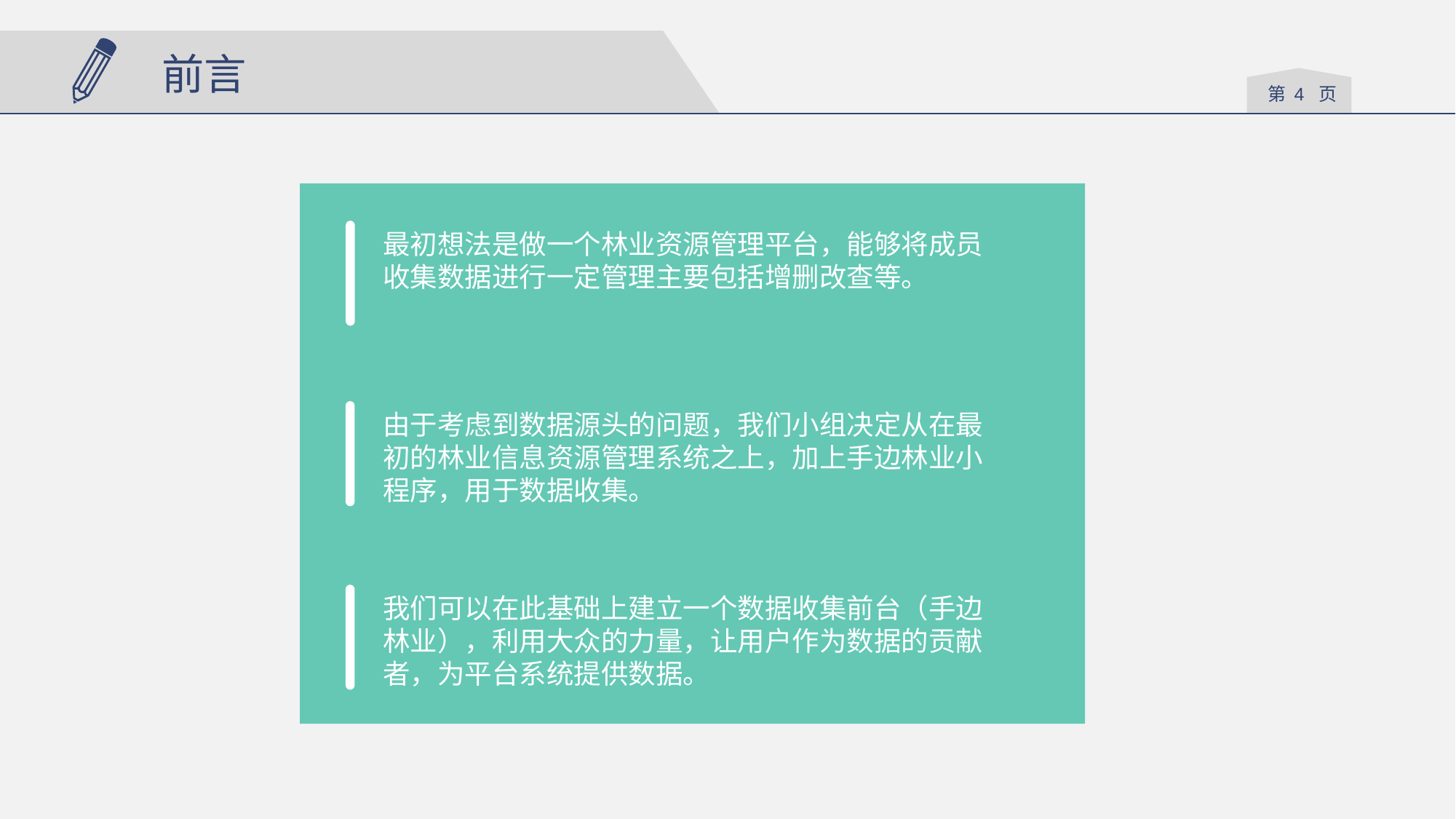

前言

最初想法是做一个林业资源管理平台，能够将成员收集数据进行一定管理主要包括增删改查等。

由于考虑到数据源头的问题，我们小组决定从在最初的林业信息资源管理系统之上，加上手边林业小程序，用于数据收集。

我们可以在此基础上建立一个数据收集前台（手边林业），利用大众的力量，让用户作为数据的贡献者，为平台系统提供数据。